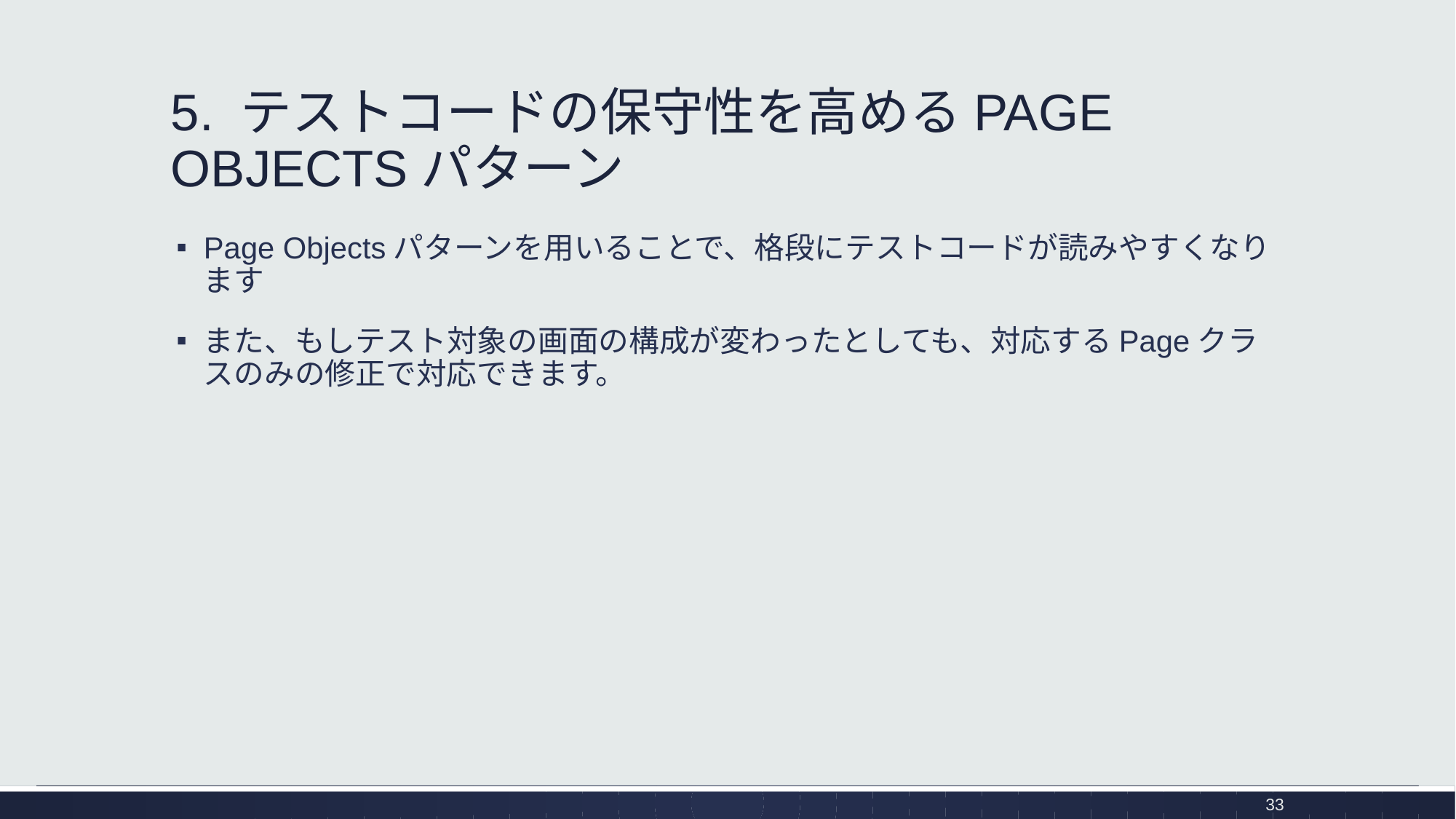

# 5. テストコードの保守性を高めるPAGE OBJECTSパターン
Page Objectsパターンを用いることで、格段にテストコードが読みやすくなります
また、もしテスト対象の画面の構成が変わったとしても、対応するPageクラスのみの修正で対応できます。
33